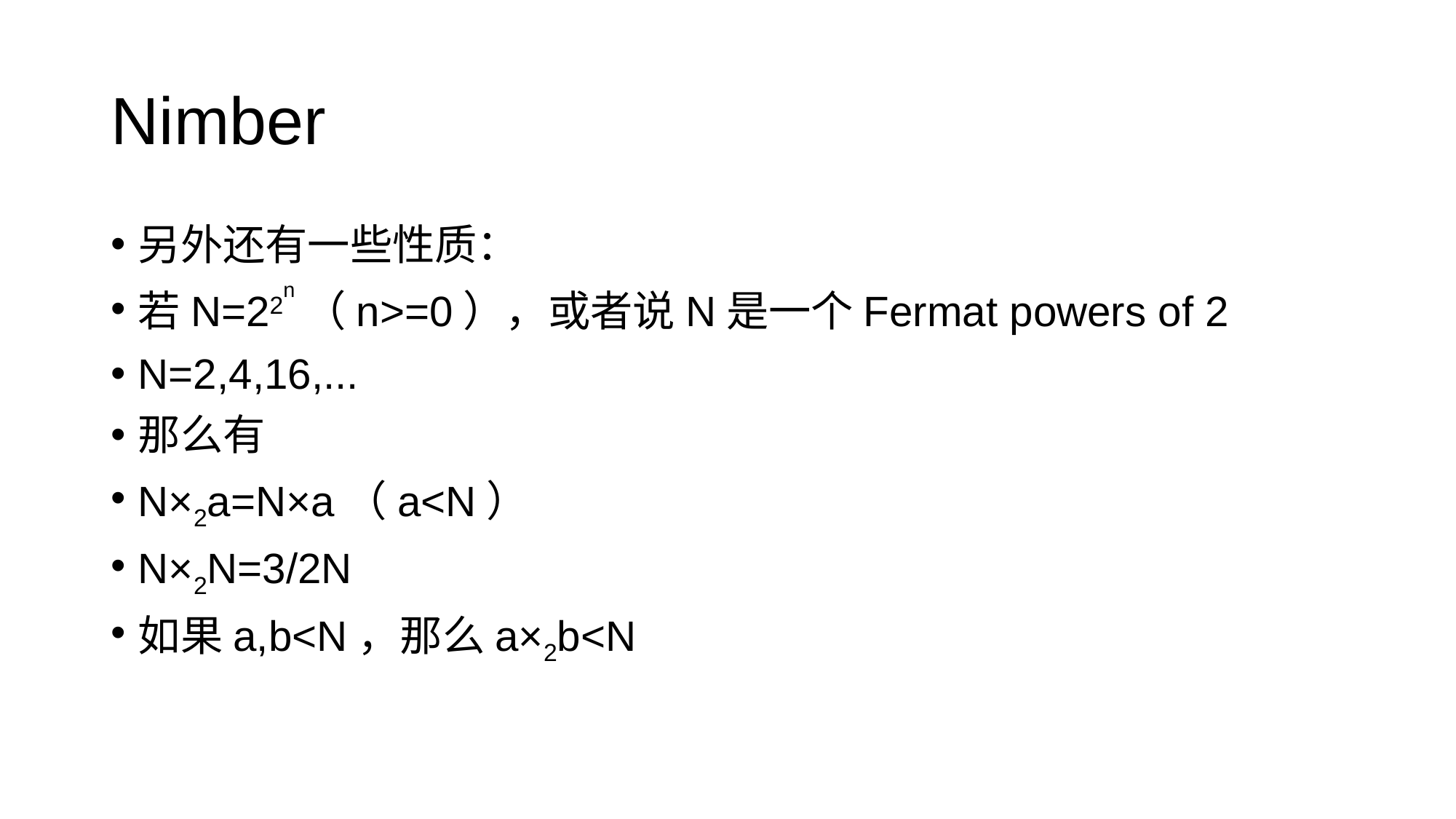

# Nimber
另外还有一些性质：
若N=22n（n>=0），或者说N是一个Fermat powers of 2
N=2,4,16,...
那么有
N×2a=N×a（a<N）
N×2N=3/2N
如果a,b<N，那么a×2b<N